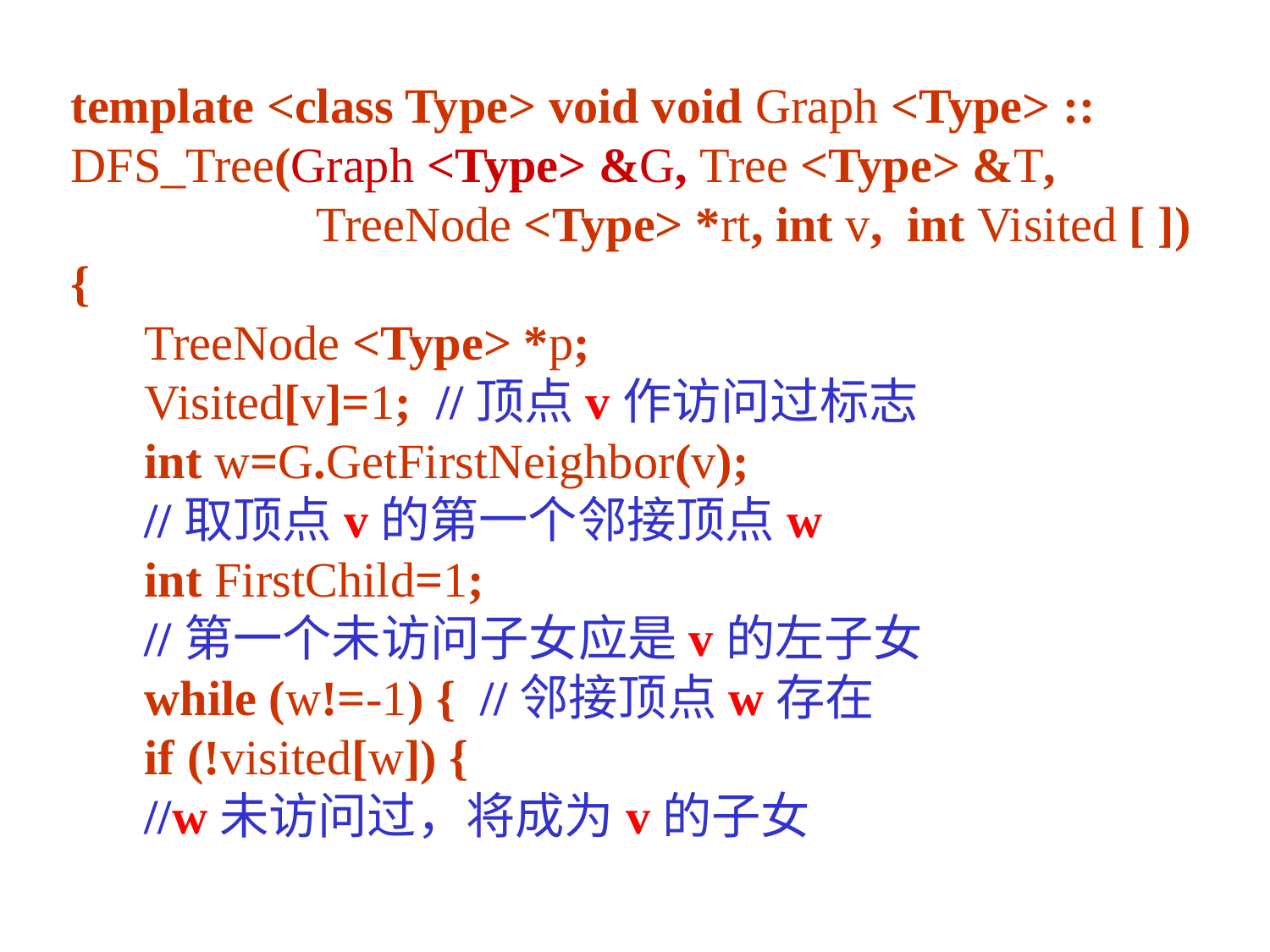

template <class Type> void void Graph <Type> :: DFS_Tree(Graph <Type> &G, Tree <Type> &T,
                    TreeNode <Type> *rt, int v,  int Visited [ ])
{
      TreeNode <Type> *p;
      Visited[v]=1;  //顶点v作访问过标志
      int w=G.GetFirstNeighbor(v);
      //取顶点v的第一个邻接顶点w
      int FirstChild=1;
      //第一个未访问子女应是v的左子女
      while (w!=-1) {  //邻接顶点w存在
      if (!visited[w]) {
      //w未访问过，将成为v的子女
84